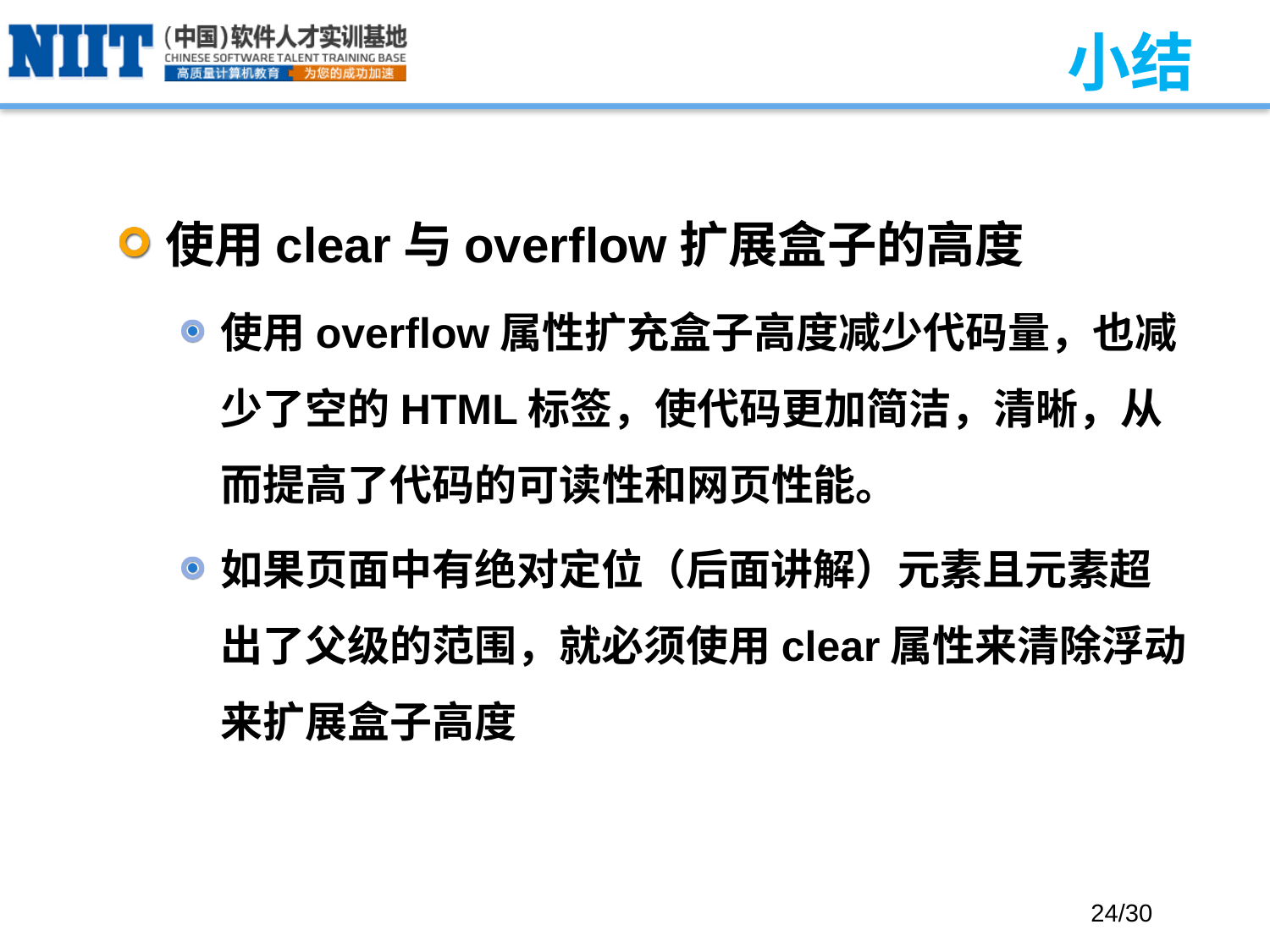

# 小结
使用clear与overflow扩展盒子的高度
使用overflow属性扩充盒子高度减少代码量，也减少了空的HTML标签，使代码更加简洁，清晰，从而提高了代码的可读性和网页性能。
如果页面中有绝对定位（后面讲解）元素且元素超出了父级的范围，就必须使用clear属性来清除浮动来扩展盒子高度
24/30